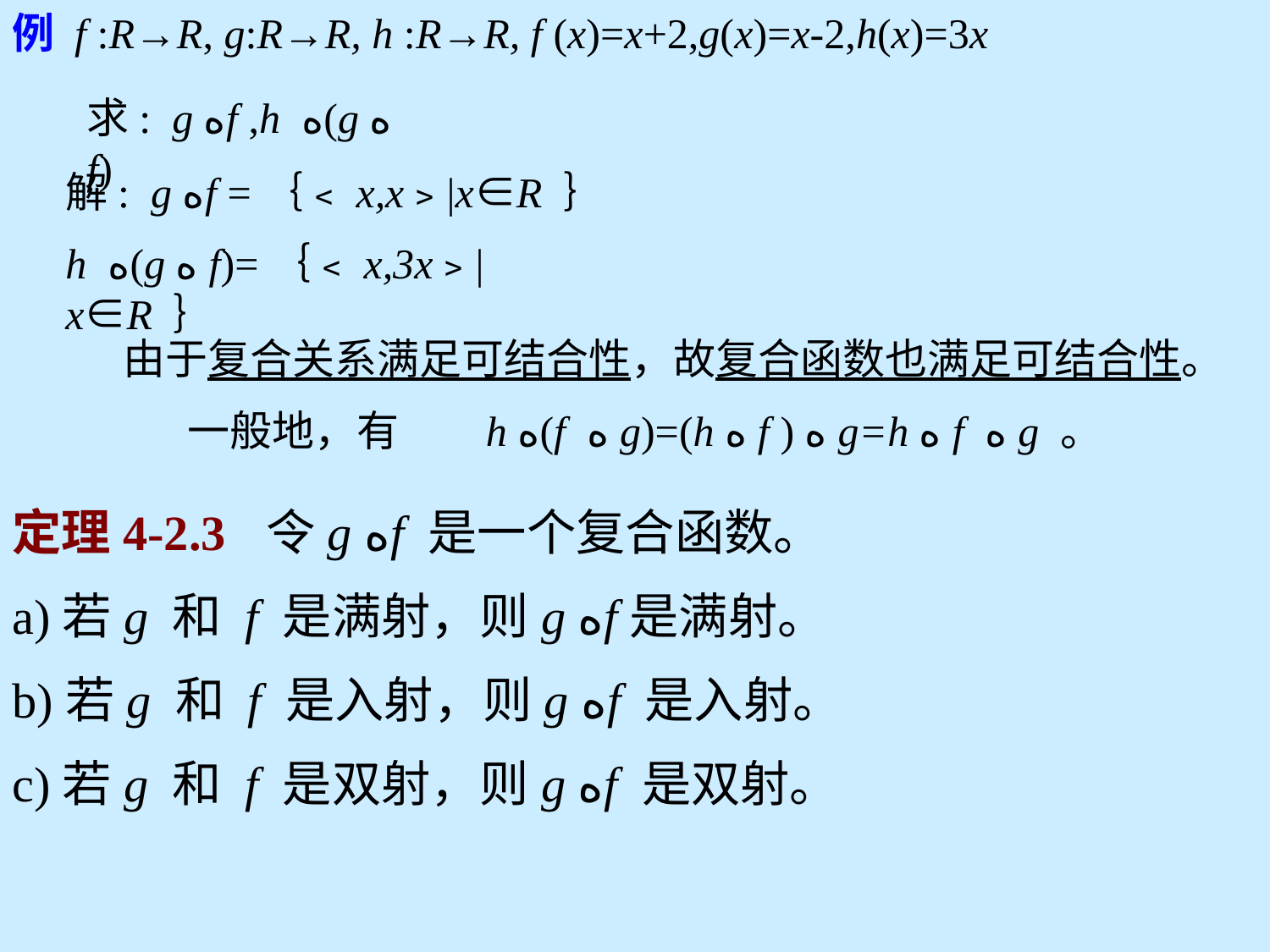

例 f :R→R, g:R→R, h :R→R, f (x)=x+2,g(x)=x-2,h(x)=3x
求:  g هf ,h  ه(g ه f)
解:  g هf =｛﹤x,x﹥|x∈R ｝
h  ه(g ه f)=｛﹤x,3x﹥|x∈R ｝
         由于复合关系满足可结合性，故复合函数也满足可结合性。
              一般地，有        h ه(f  ه g)=(h ه f ) ه g=h ه f  ه g 。
定理4-2.3	令g هf 是一个复合函数。
a)若g 和 f 是满射，则g هf是满射。
b)若g 和 f 是入射，则g هf 是入射。
c)若g 和 f 是双射，则g هf 是双射。